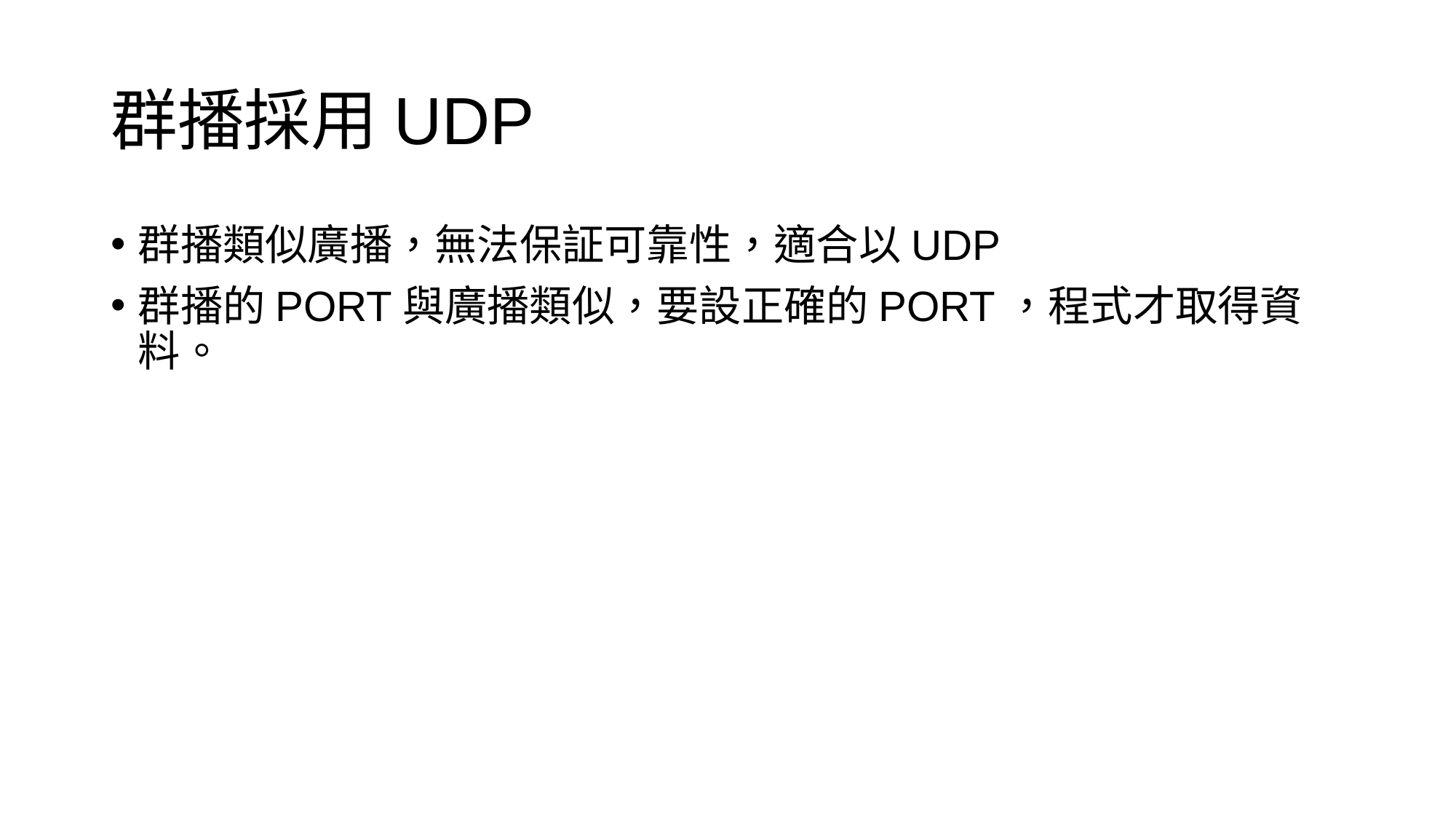

# 群播採用UDP
群播類似廣播，無法保証可靠性，適合以UDP
群播的PORT與廣播類似，要設正確的PORT，程式才取得資料。